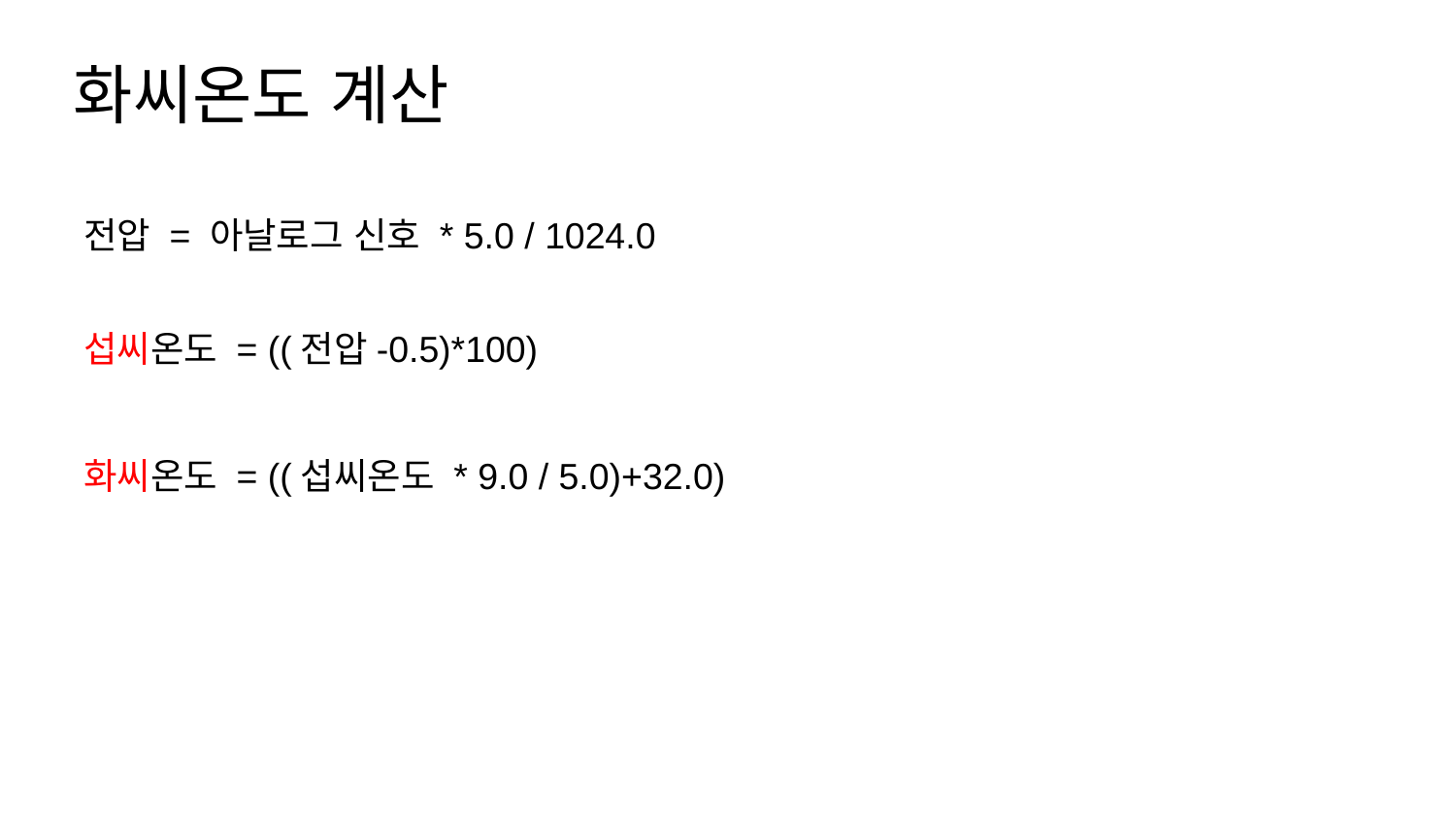

화씨온도 계산
전압 = 아날로그 신호 * 5.0 / 1024.0
섭씨온도 = ((전압-0.5)*100)
화씨온도 = ((섭씨온도 * 9.0 / 5.0)+32.0)